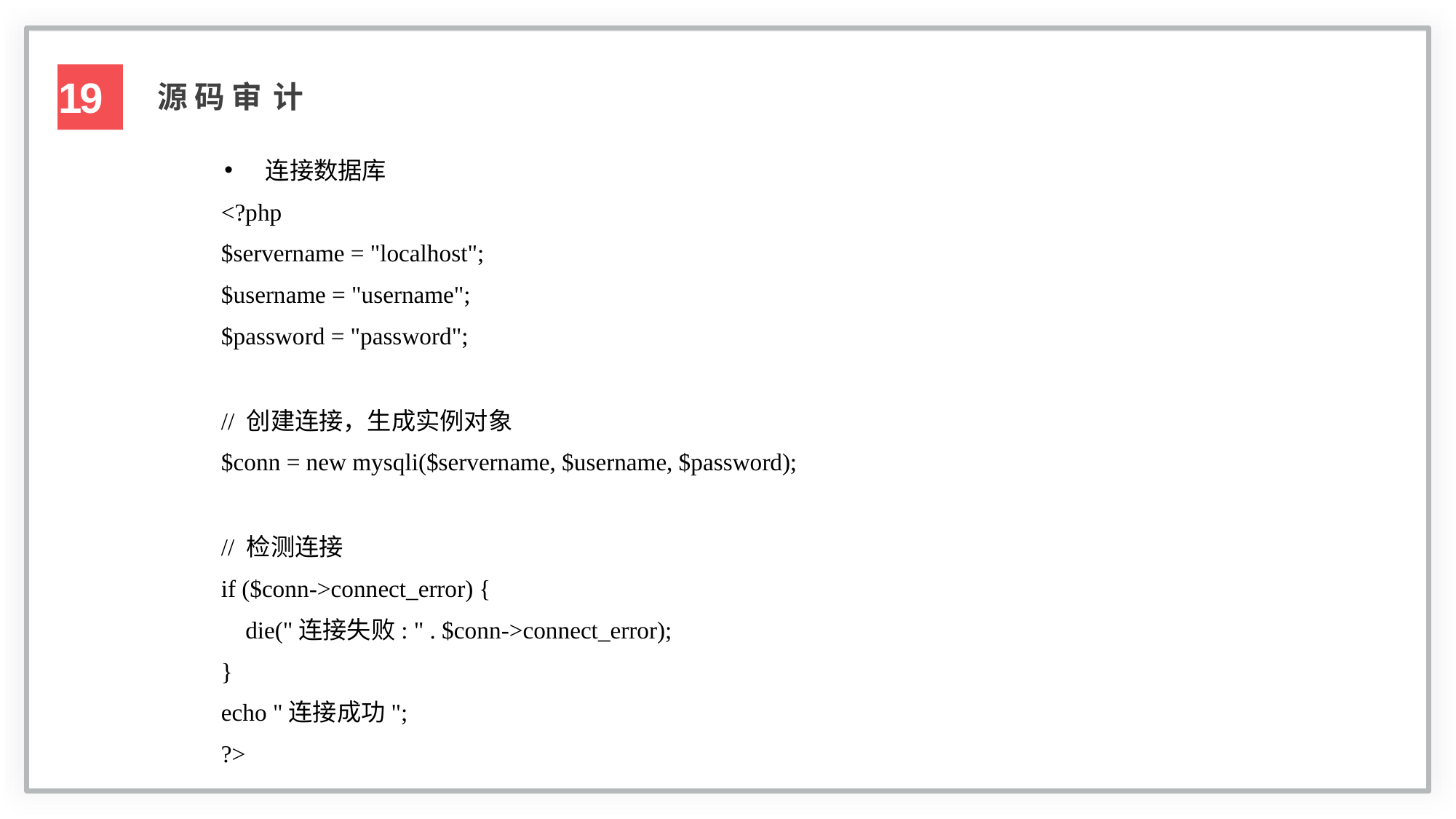

19
源 码 审 计
连接数据库
<?php
$servername = "localhost";
$username = "username";
$password = "password";

// 创建连接，生成实例对象
$conn = new mysqli($servername, $username, $password);

// 检测连接
if ($conn->connect_error) {
die("连接失败: " . $conn->connect_error);
}
echo "连接成功";
?>